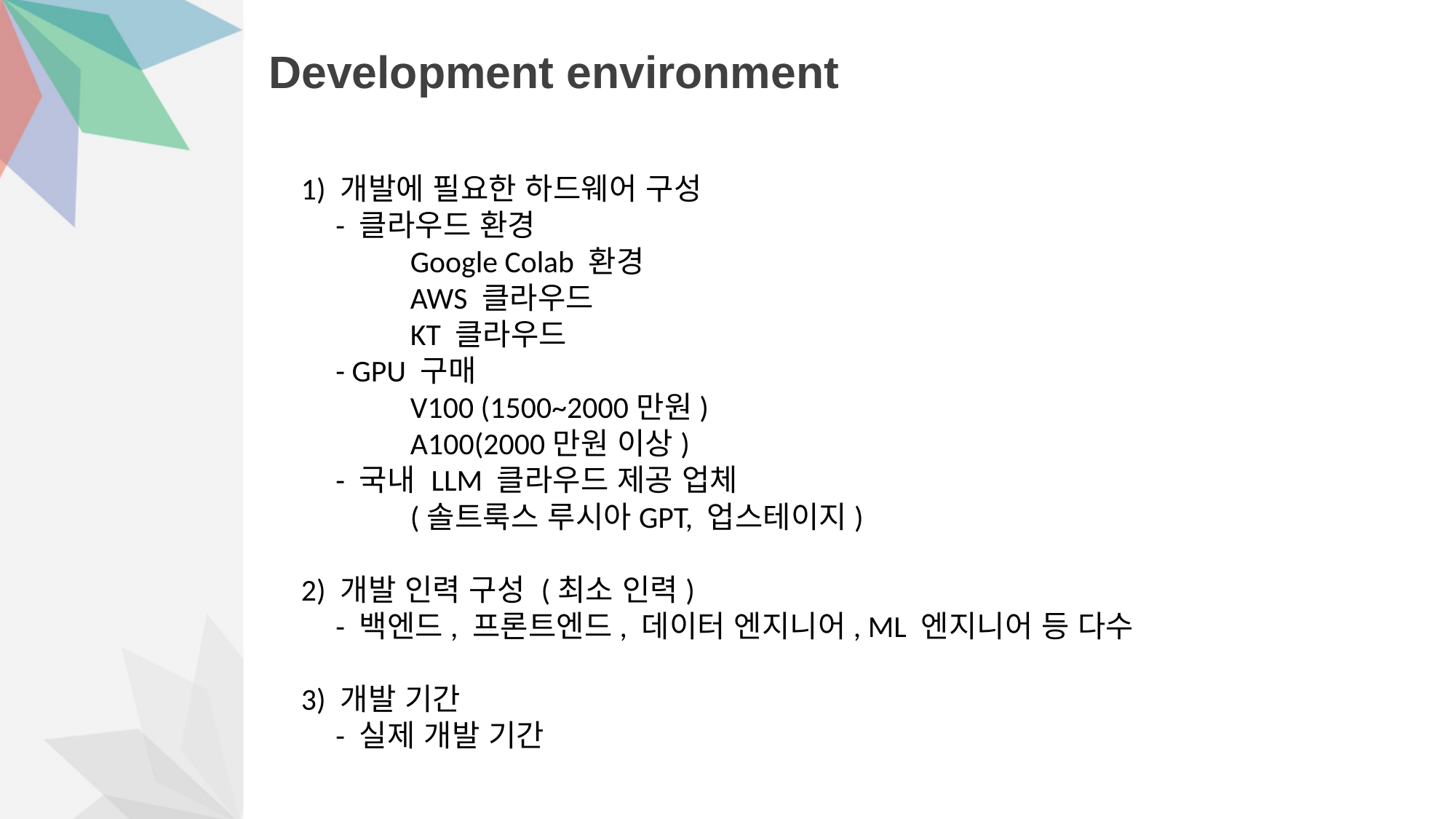

# Development environment
1) 개발에 필요한 하드웨어 구성
     - 클라우드 환경
	Google Colab 환경
	AWS 클라우드
	KT 클라우드
     - GPU 구매
	V100 (1500~2000만원)
	A100(2000만원 이상)
     - 국내 LLM 클라우드 제공 업체
	(솔트룩스 루시아GPT, 업스테이지)

2) 개발 인력 구성 (최소 인력)
     - 백엔드, 프론트엔드, 데이터 엔지니어, ML 엔지니어 등 다수

3) 개발 기간
     - 실제 개발 기간